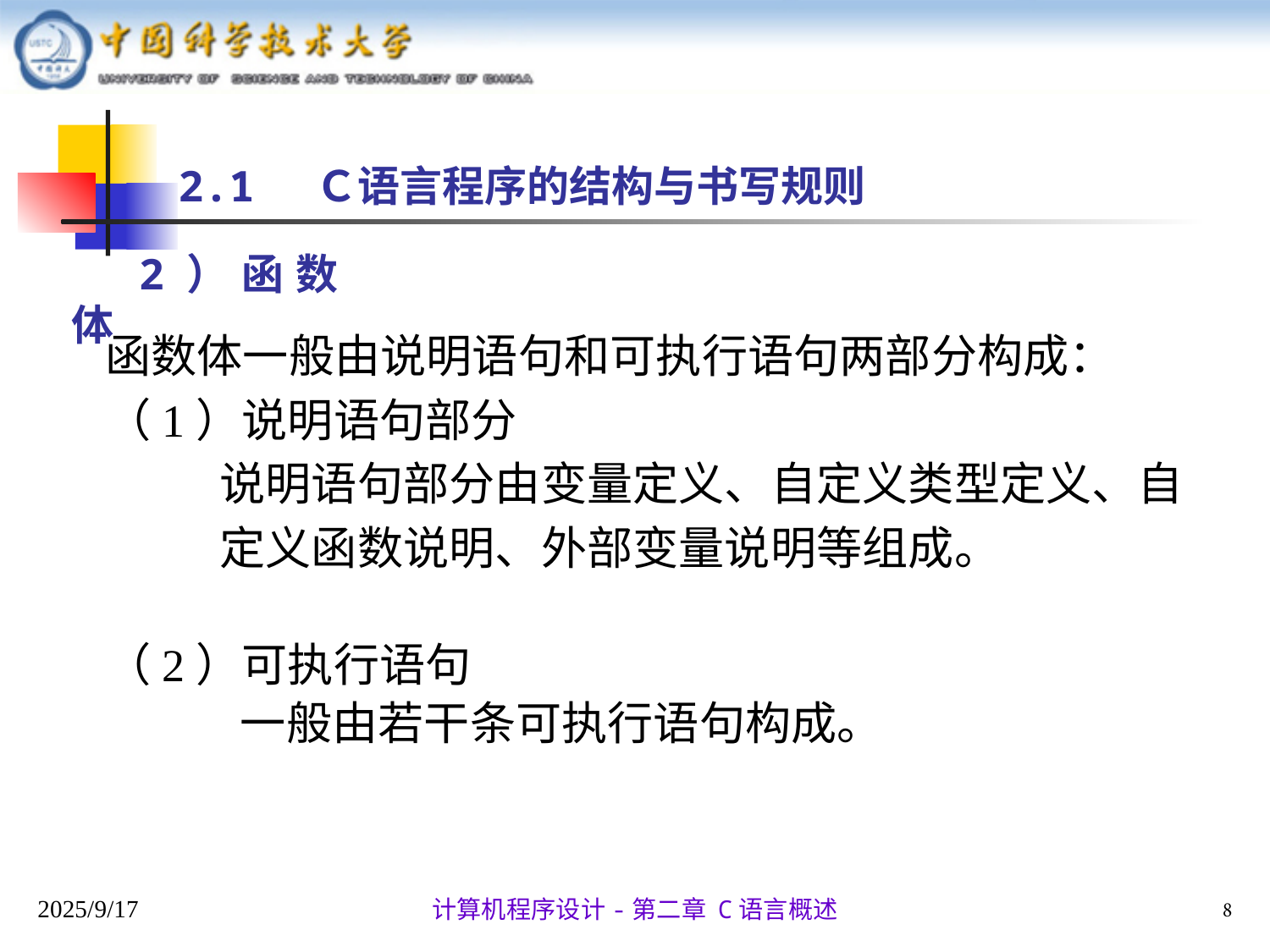

# 2.1  Ｃ语言程序的结构与书写规则
2）函数体
函数体一般由说明语句和可执行语句两部分构成：
（1）说明语句部分
          说明语句部分由变量定义、自定义类型定义、自
          定义函数说明、外部变量说明等组成。

（2）可执行语句
            一般由若干条可执行语句构成。
2025/9/17
8
计算机程序设计-第二章 C语言概述